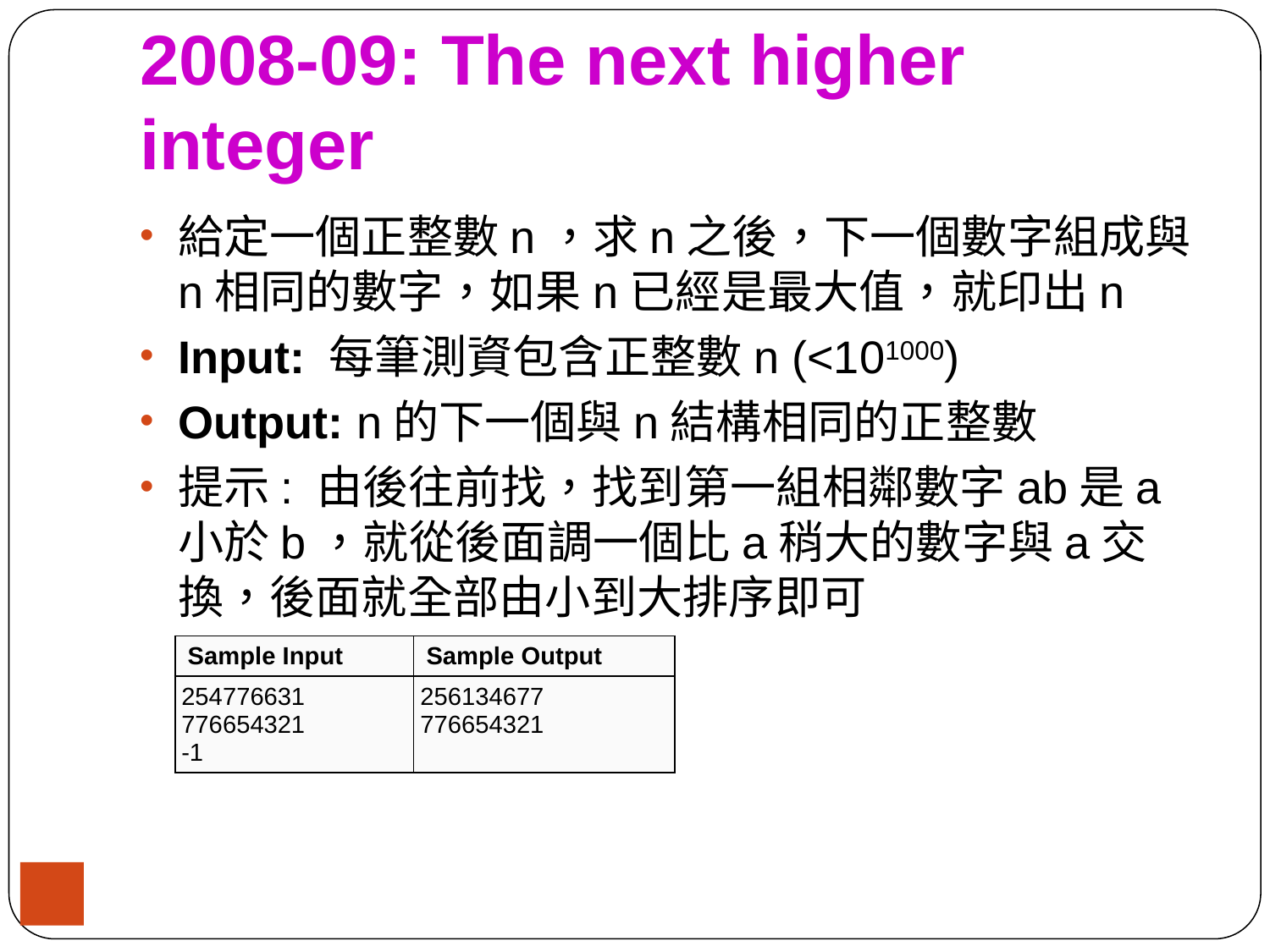

# 2008-09: The next higher integer
給定一個正整數n，求n之後，下一個數字組成與n相同的數字，如果n已經是最大值，就印出n
Input: 每筆測資包含正整數n (<101000)
Output: n的下一個與n結構相同的正整數
提示: 由後往前找，找到第一組相鄰數字ab是a小於b，就從後面調一個比a稍大的數字與a交換，後面就全部由小到大排序即可
| Sample Input | Sample Output |
| --- | --- |
| 254776631 776654321 -1 | 256134677 776654321 |